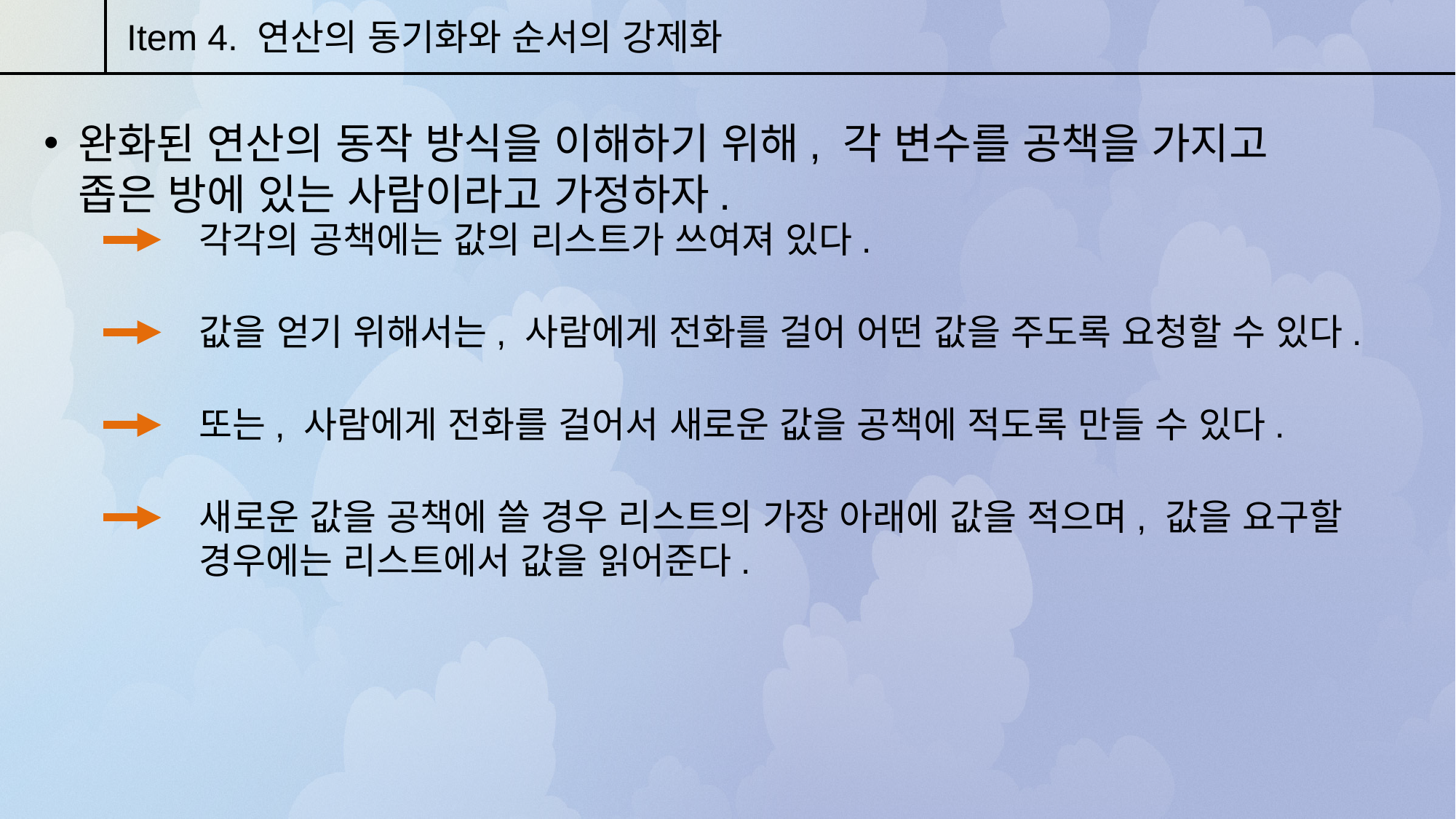

Item 4. 연산의 동기화와 순서의 강제화
완화된 연산의 동작 방식을 이해하기 위해, 각 변수를 공책을 가지고 좁은 방에 있는 사람이라고 가정하자.
각각의 공책에는 값의 리스트가 쓰여져 있다.
값을 얻기 위해서는, 사람에게 전화를 걸어 어떤 값을 주도록 요청할 수 있다.
또는, 사람에게 전화를 걸어서 새로운 값을 공책에 적도록 만들 수 있다.
새로운 값을 공책에 쓸 경우 리스트의 가장 아래에 값을 적으며, 값을 요구할 경우에는 리스트에서 값을 읽어준다.